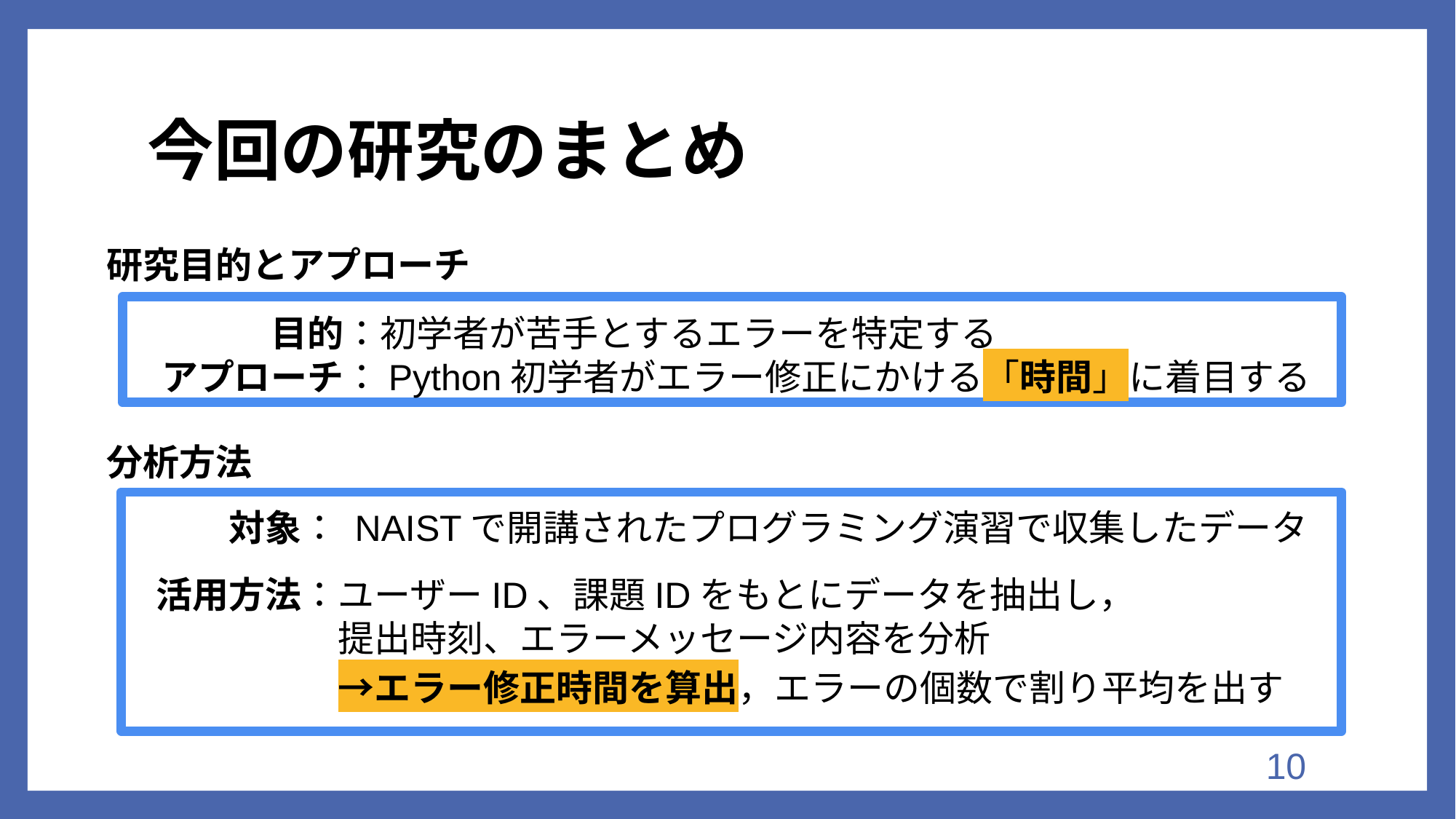

# 今回の研究のまとめ
研究目的とアプローチ

　　　　目的：初学者が苦手とするエラーを特定する
アプローチ：Python初学者がエラー修正にかける「時間」に着目する
分析方法

　　対象： NAISTで開講されたプログラミング演習で収集したデータ
活用方法：ユーザーID、課題IDをもとにデータを抽出し，
　　　　　提出時刻、エラーメッセージ内容を分析
　　　　　→エラー修正時間を算出，エラーの個数で割り平均を出す
10